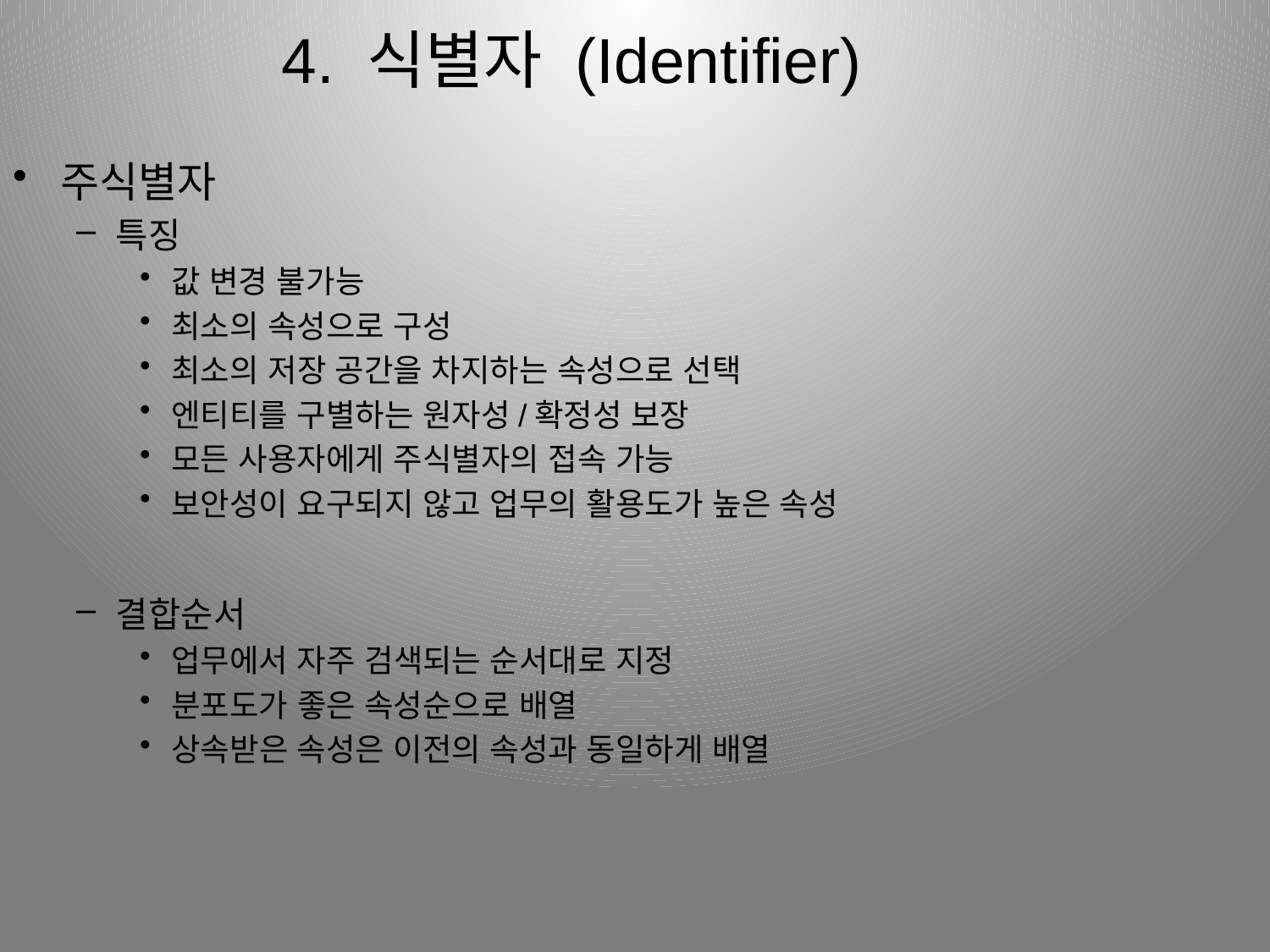

# 4. 식별자 (Identifier)
주식별자
특징
값 변경 불가능
최소의 속성으로 구성
최소의 저장 공간을 차지하는 속성으로 선택
엔티티를 구별하는 원자성/확정성 보장
모든 사용자에게 주식별자의 접속 가능
보안성이 요구되지 않고 업무의 활용도가 높은 속성

결합순서
업무에서 자주 검색되는 순서대로 지정
분포도가 좋은 속성순으로 배열
상속받은 속성은 이전의 속성과 동일하게 배열